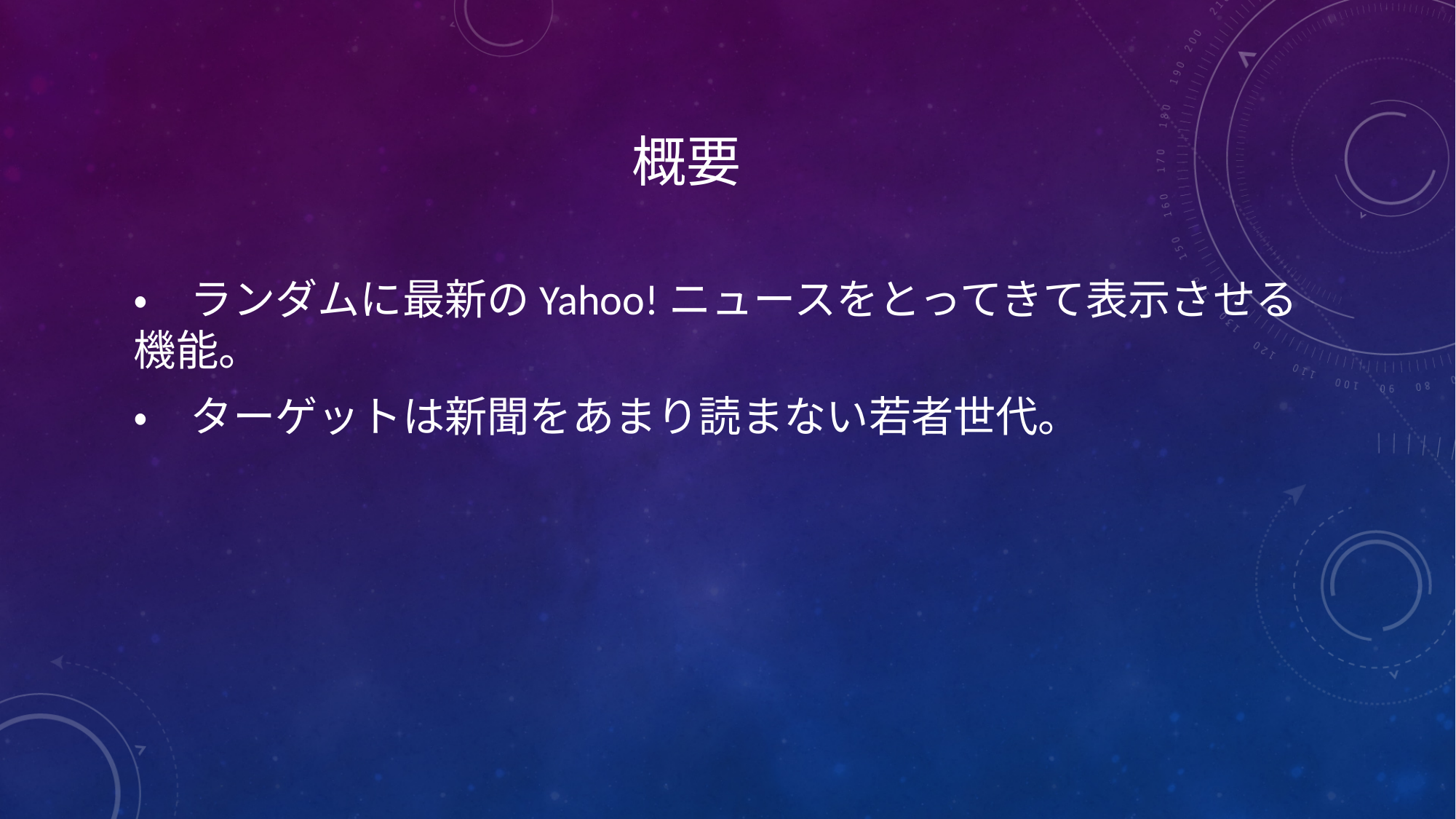

# 概要
・　ランダムに最新のYahoo!ニュースをとってきて表示させる機能。
・　ターゲットは新聞をあまり読まない若者世代。